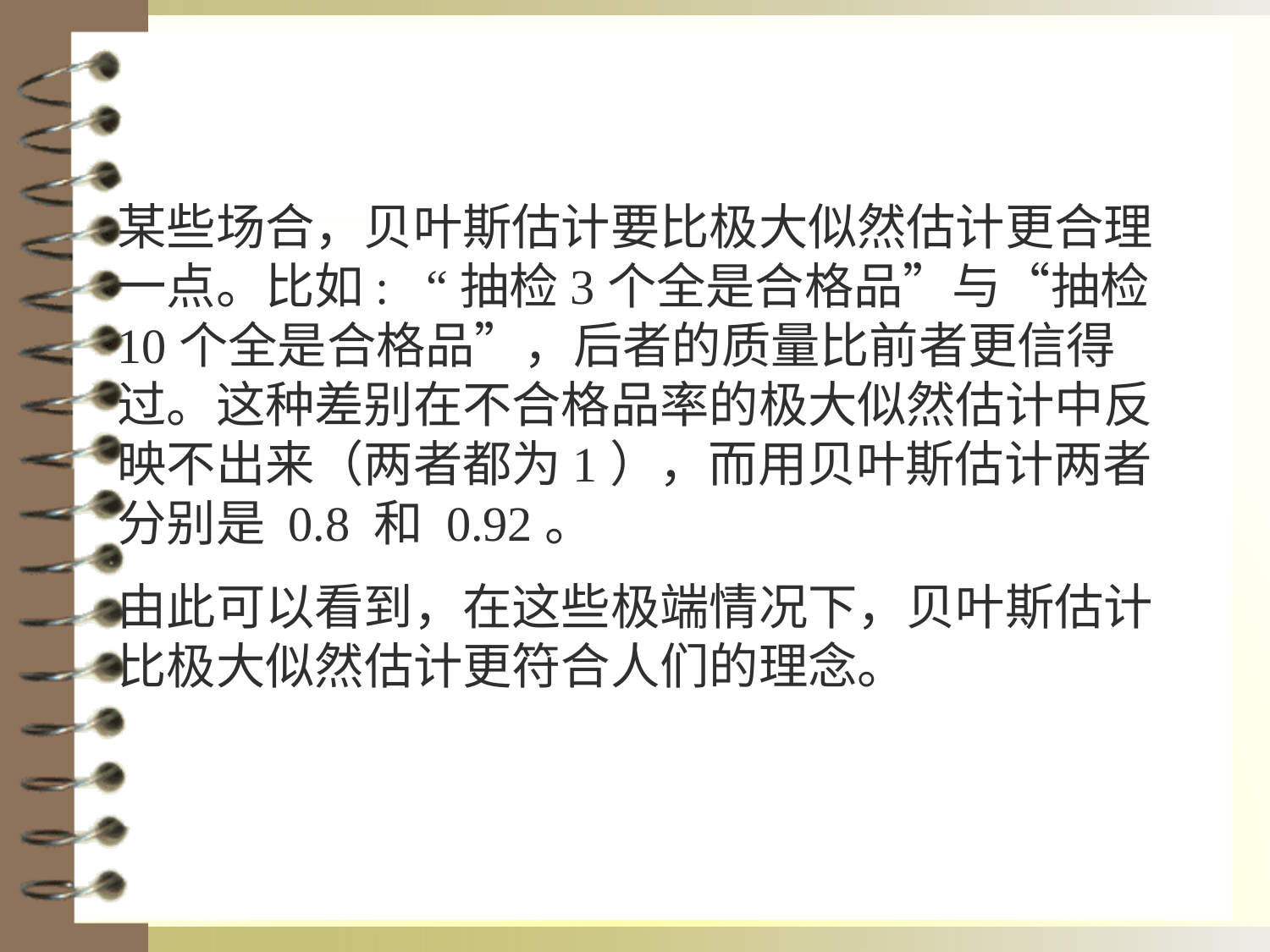

某些场合，贝叶斯估计要比极大似然估计更合理一点。比如:   “抽检3个全是合格品”与“抽检10个全是合格品”，后者的质量比前者更信得过。这种差别在不合格品率的极大似然估计中反映不出来（两者都为1），而用贝叶斯估计两者分别是 0.8 和 0.92。
由此可以看到，在这些极端情况下，贝叶斯估计比极大似然估计更符合人们的理念。